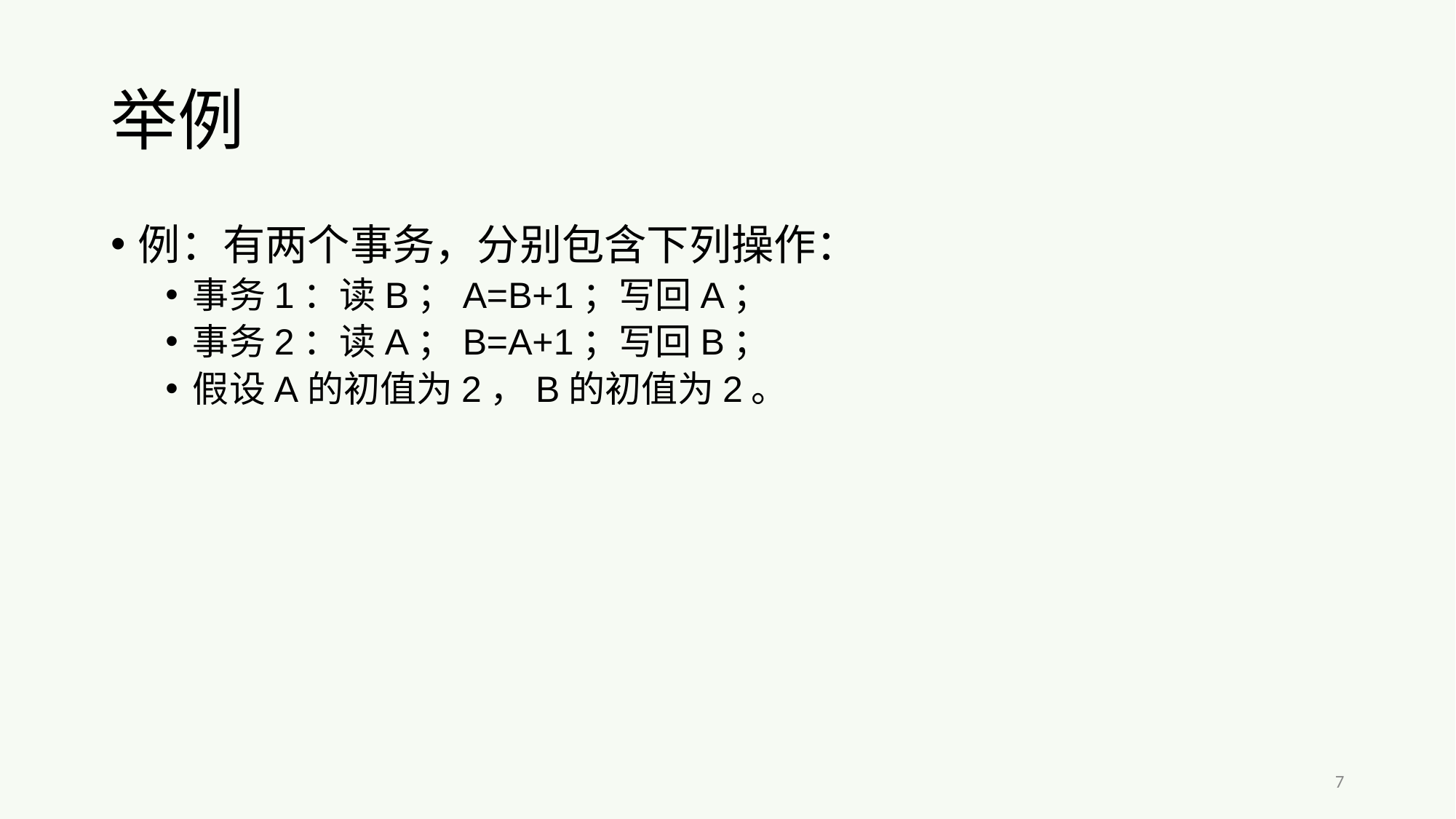

# 举例
例：有两个事务，分别包含下列操作：
事务1：读B；A=B+1；写回A；
事务2：读A；B=A+1；写回B；
假设A的初值为2，B的初值为2。

7